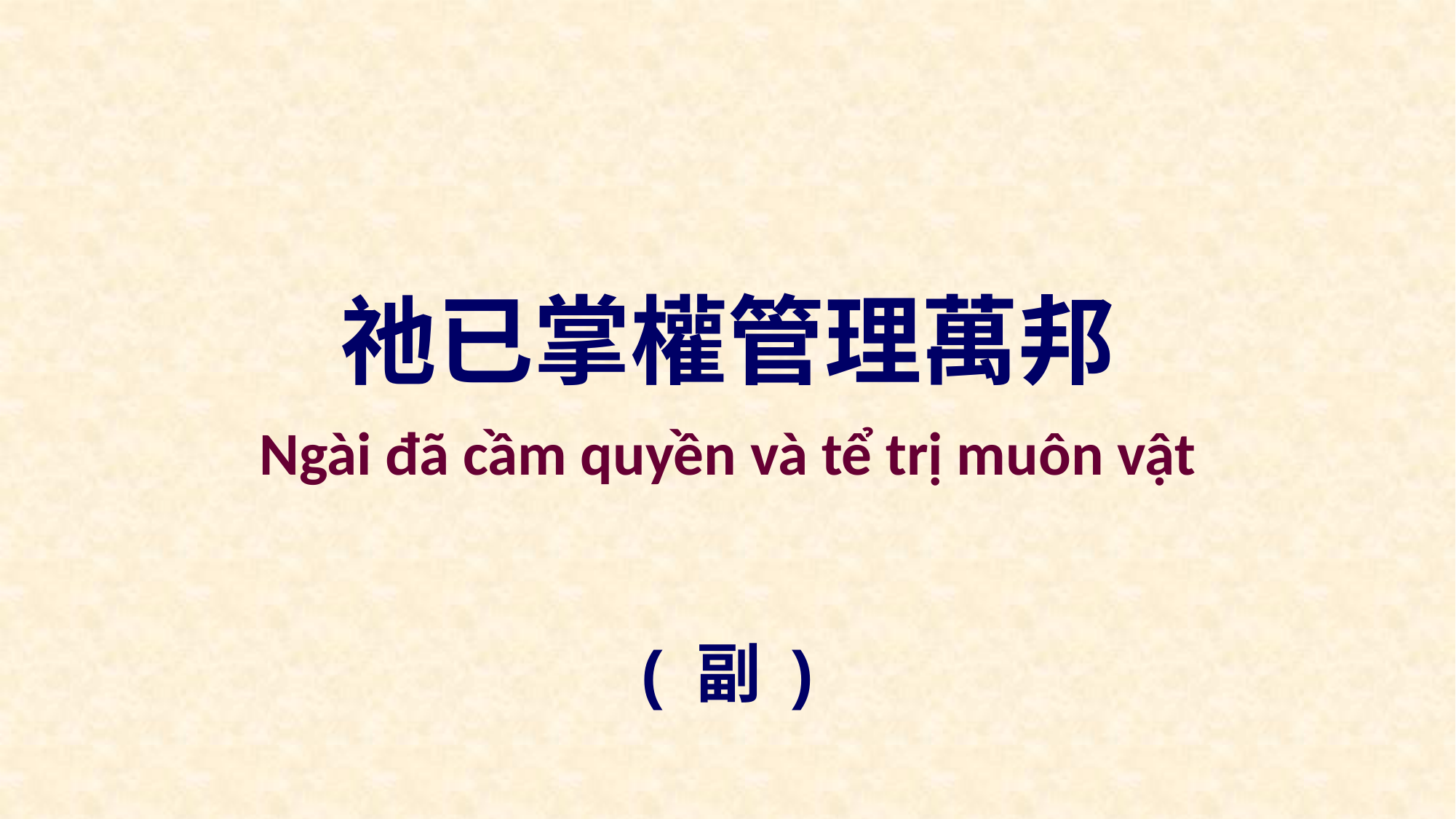

祂已掌權管理萬邦
Ngài đã cầm quyền và tể trị muôn vật
( 副 )